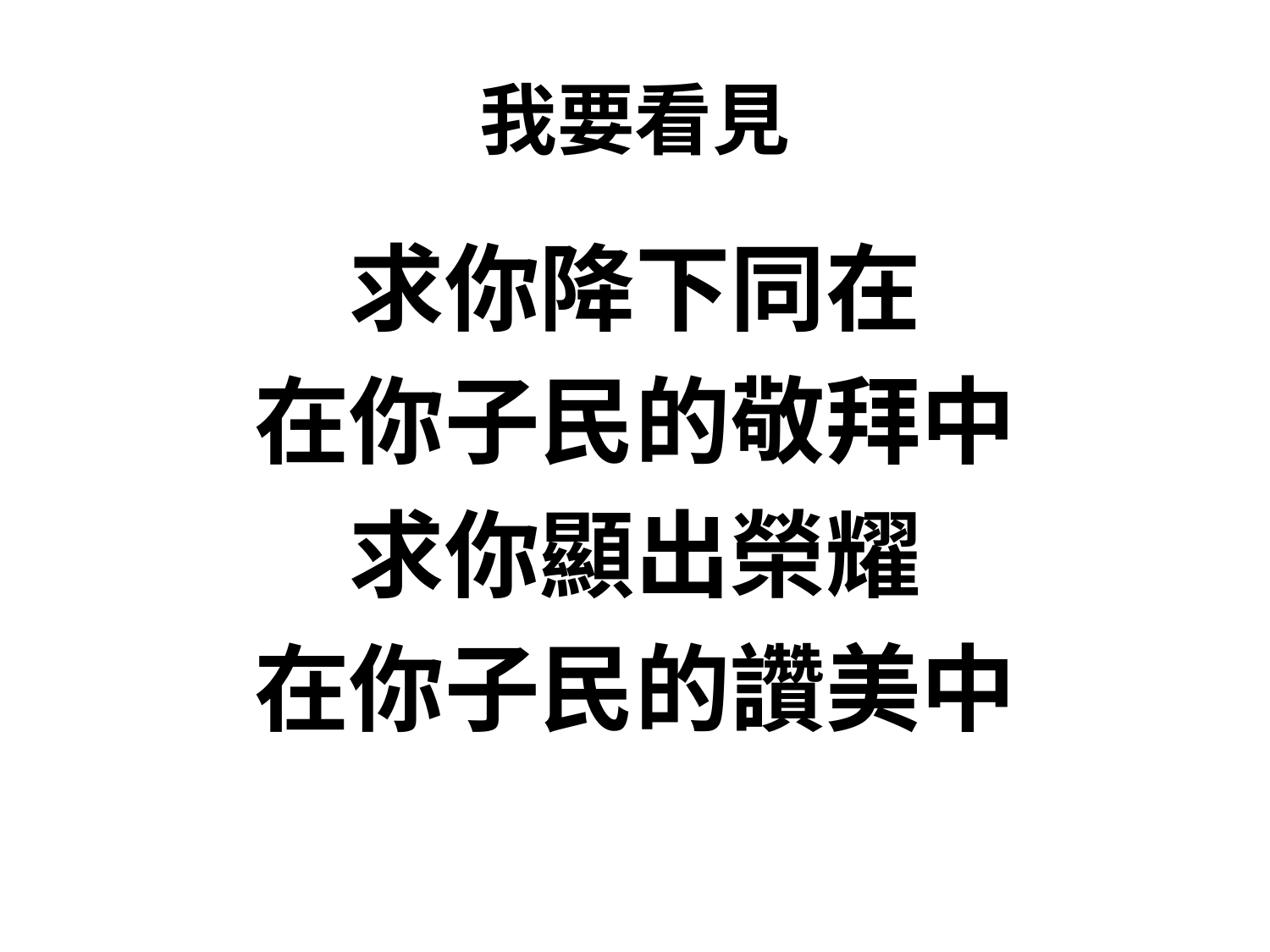

# 我要看見
求你降下同在
在你子民的敬拜中
求你顯出榮耀
在你子民的讚美中